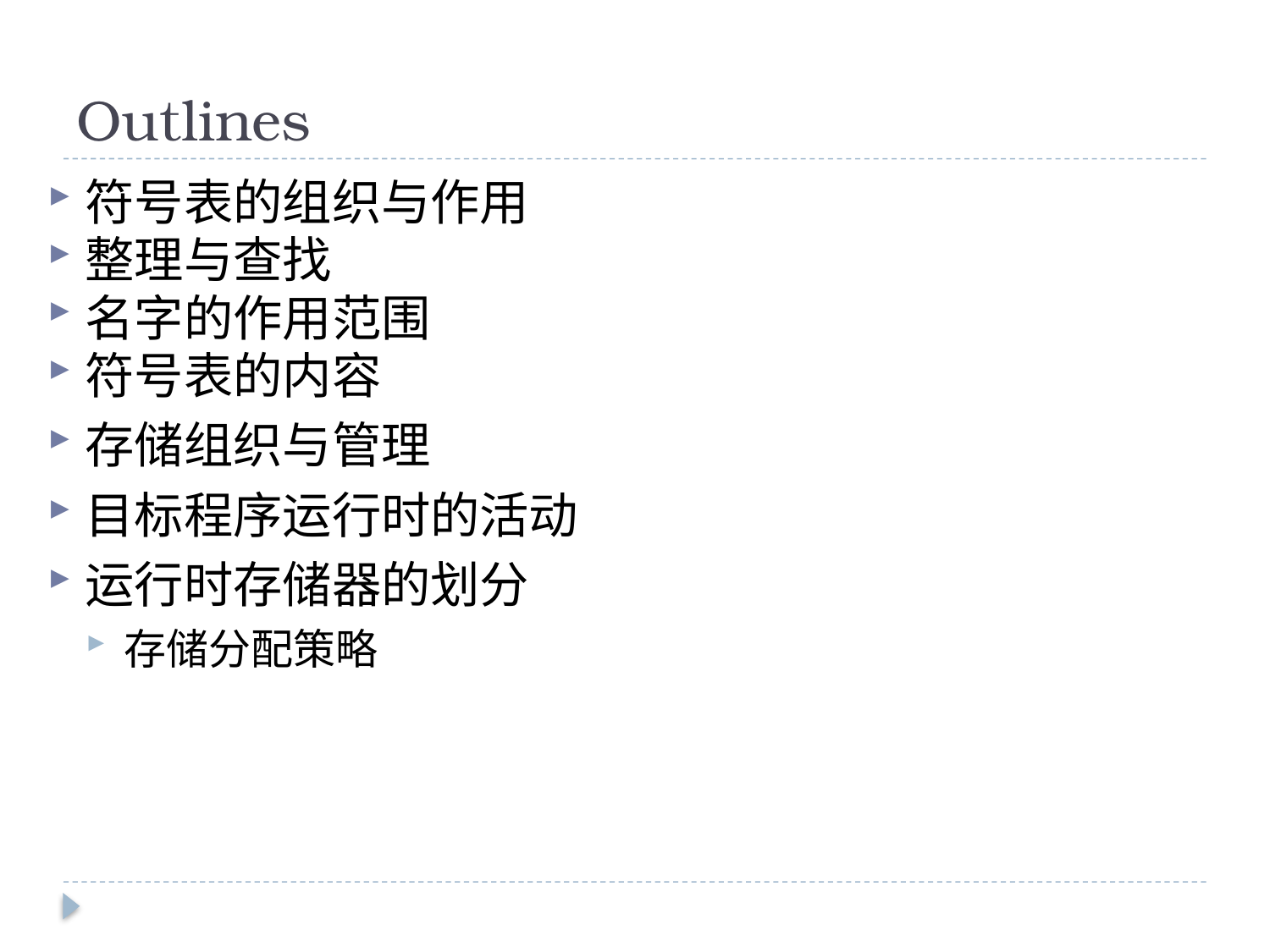

# Outlines
符号表的组织与作用
整理与查找
名字的作用范围
符号表的内容
存储组织与管理
目标程序运行时的活动
运行时存储器的划分
存储分配策略

2